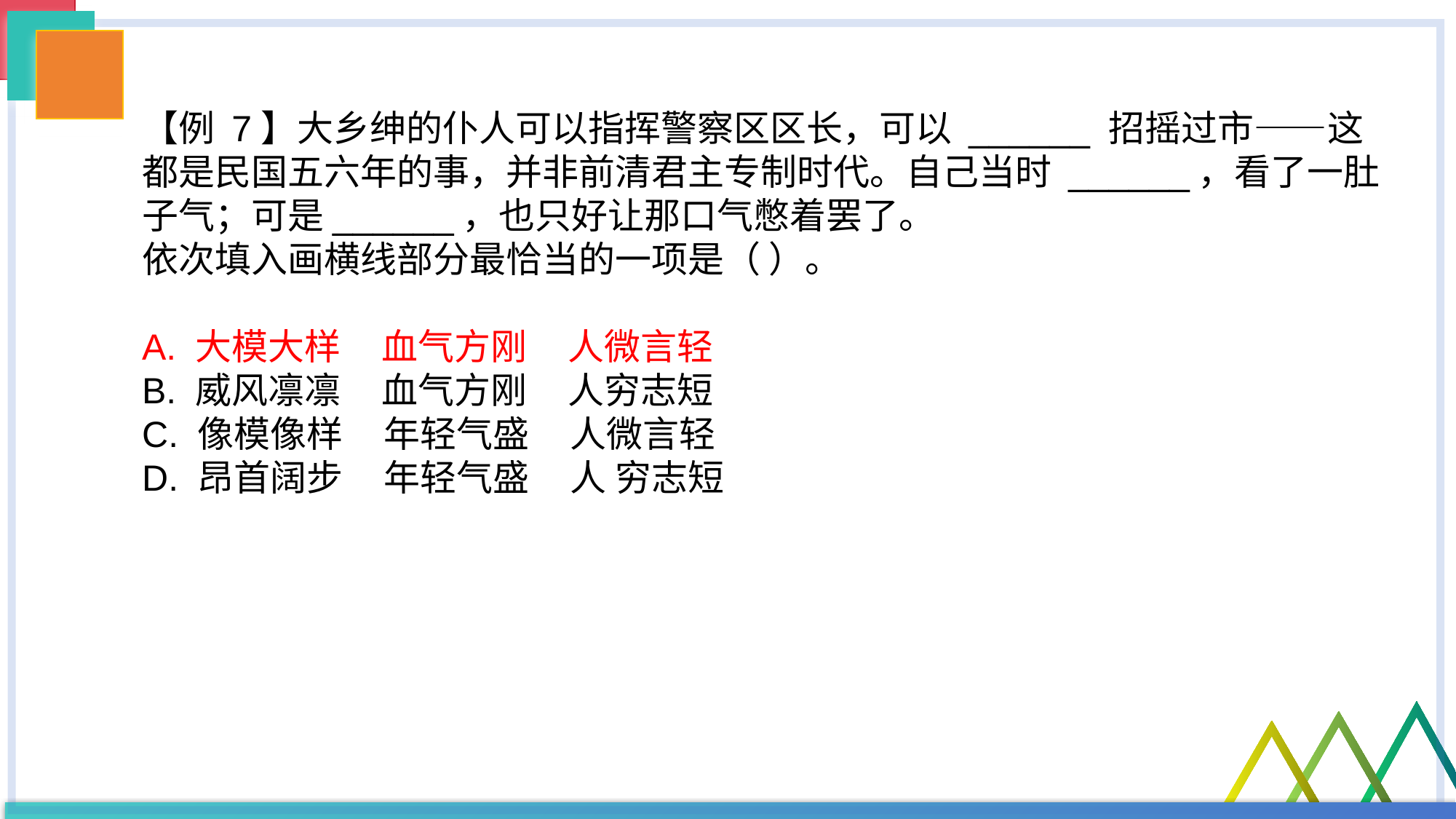

【例 7】大乡绅的仆人可以指挥警察区区长，可以 ______ 招摇过市——这都是民国五六年的事，并非前清君主专制时代。自己当时 ______，看了一肚子气；可是______，也只好让那口气憋着罢了。
依次填入画横线部分最恰当的一项是（ ）。

A. 大模大样     血气方刚     人微言轻
B. 威风凛凛     血气方刚     人穷志短
C. 像模像样     年轻气盛     人微言轻
D. 昂首阔步     年轻气盛     人 穷志短